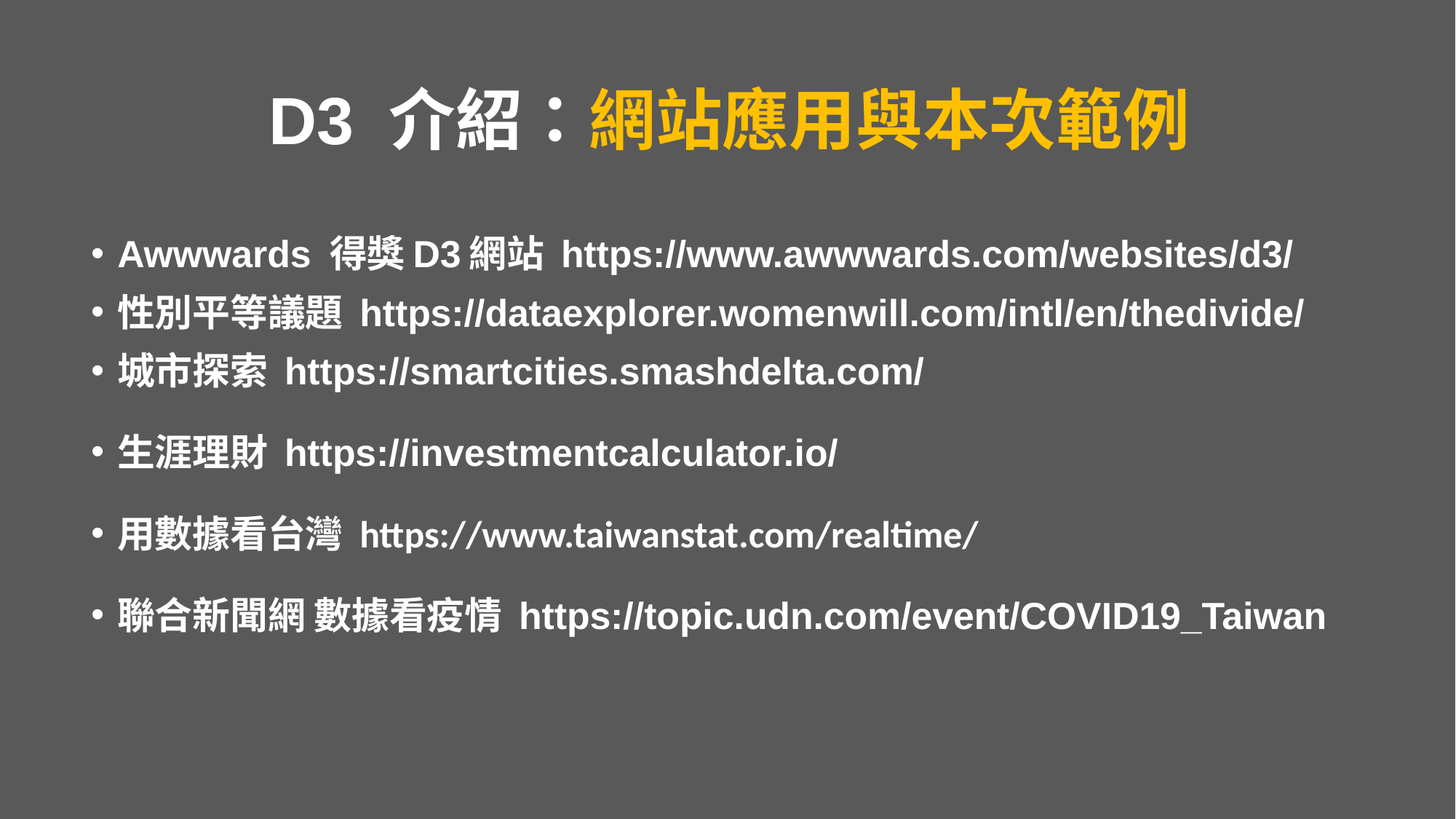

# D3 介紹：網站應用與本次範例
Awwwards 得獎D3網站 https://www.awwwards.com/websites/d3/
性別平等議題 https://dataexplorer.womenwill.com/intl/en/thedivide/
城市探索 https://smartcities.smashdelta.com/
生涯理財 https://investmentcalculator.io/
用數據看台灣 https://www.taiwanstat.com/realtime/
聯合新聞網 數據看疫情 https://topic.udn.com/event/COVID19_Taiwan